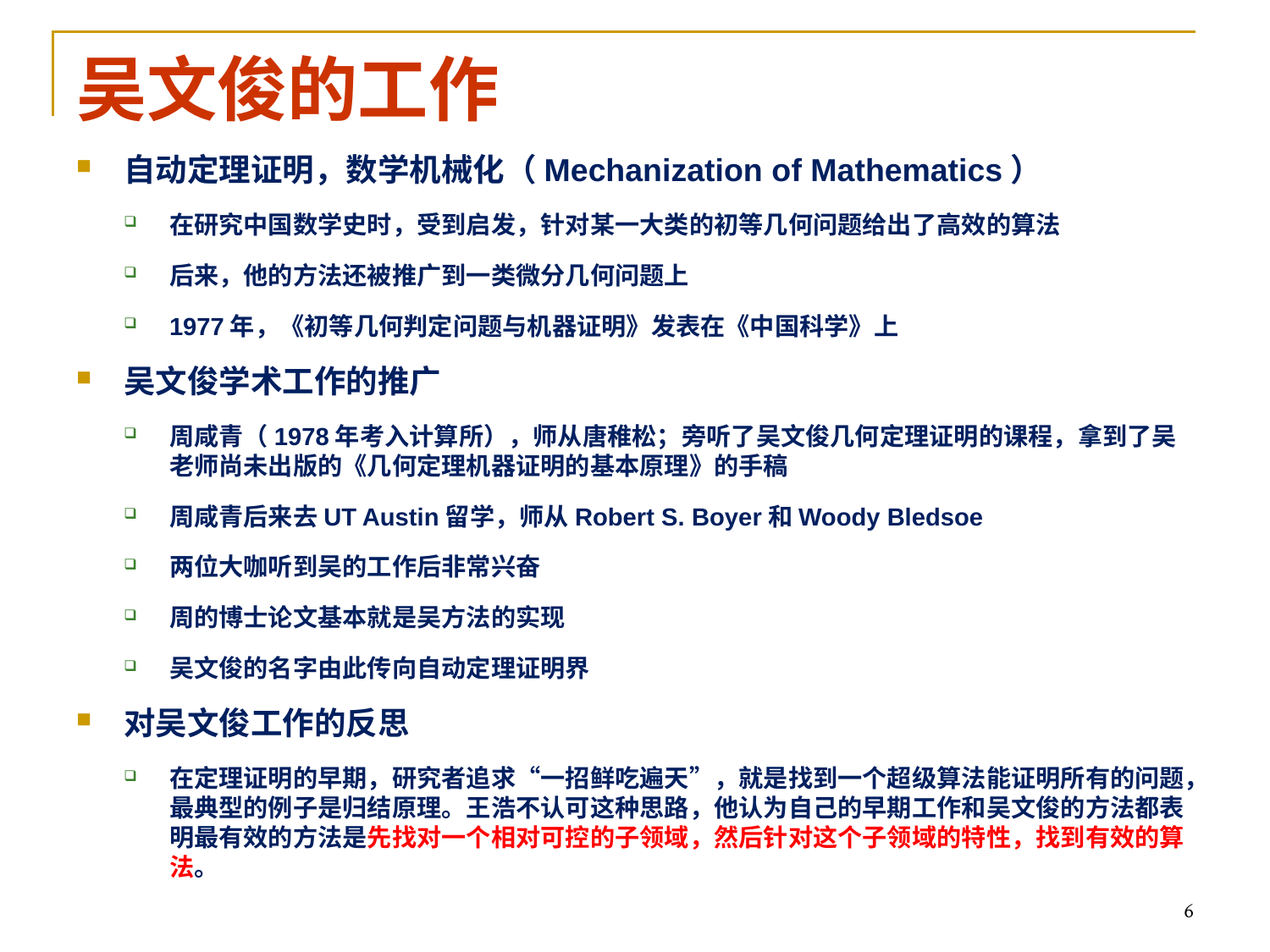

# 吴文俊的工作
自动定理证明，数学机械化（Mechanization of Mathematics）
在研究中国数学史时，受到启发，针对某一大类的初等几何问题给出了高效的算法
后来，他的方法还被推广到一类微分几何问题上
1977年，《初等几何判定问题与机器证明》发表在《中国科学》上
吴文俊学术工作的推广
周咸青（1978年考入计算所），师从唐稚松；旁听了吴文俊几何定理证明的课程，拿到了吴老师尚未出版的《几何定理机器证明的基本原理》的手稿
周咸青后来去UT Austin留学，师从Robert S. Boyer和Woody Bledsoe
两位大咖听到吴的工作后非常兴奋
周的博士论文基本就是吴方法的实现
吴文俊的名字由此传向自动定理证明界
对吴文俊工作的反思
在定理证明的早期，研究者追求“一招鲜吃遍天”，就是找到一个超级算法能证明所有的问题，最典型的例子是归结原理。王浩不认可这种思路，他认为自己的早期工作和吴文俊的方法都表明最有效的方法是先找对一个相对可控的子领域，然后针对这个子领域的特性，找到有效的算法。
6